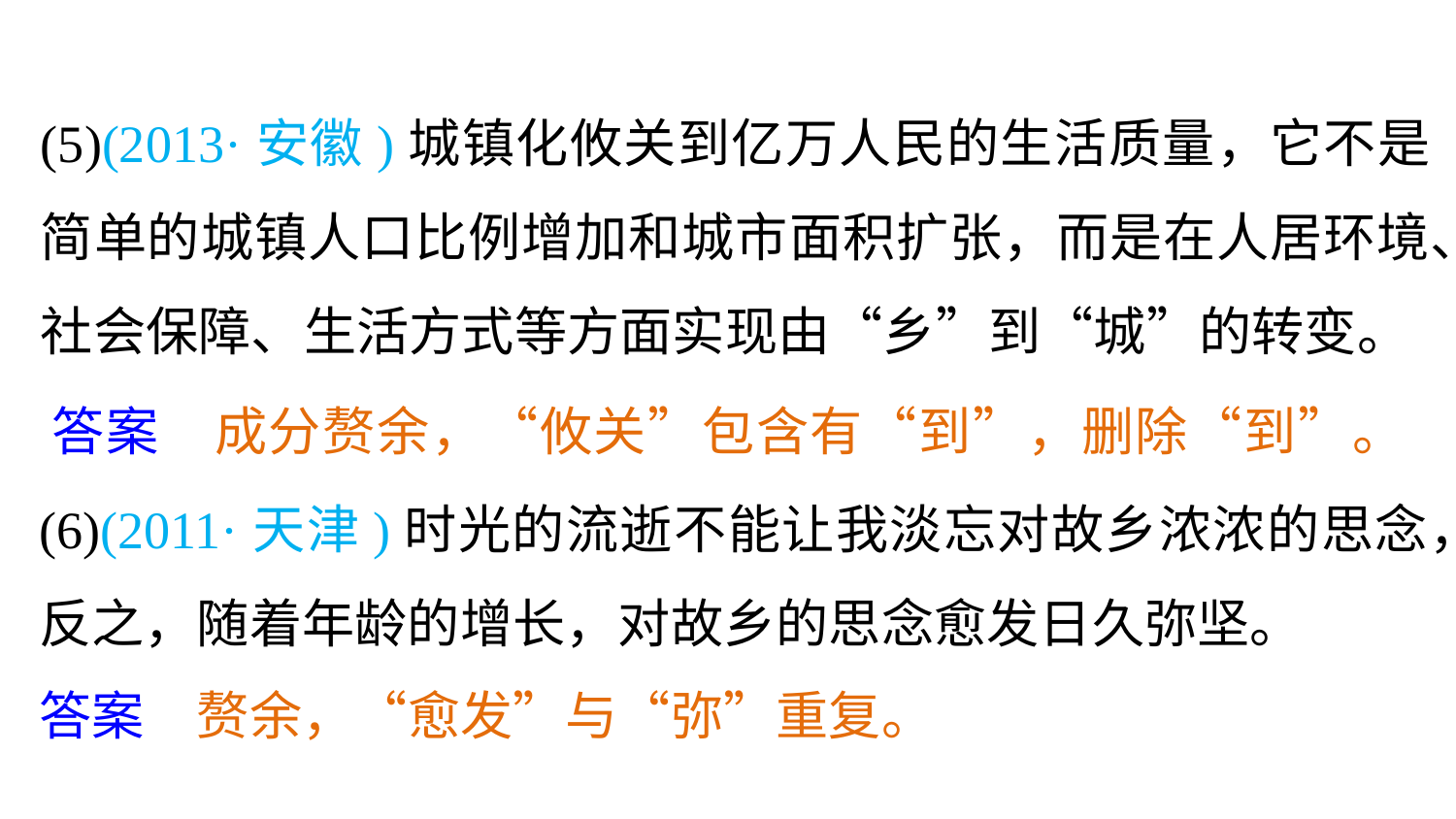

(5)(2013·安徽)城镇化攸关到亿万人民的生活质量，它不是简单的城镇人口比例增加和城市面积扩张，而是在人居环境、社会保障、生活方式等方面实现由“乡”到“城”的转变。
答案　成分赘余，“攸关”包含有“到”，删除“到”。
(6)(2011·天津)时光的流逝不能让我淡忘对故乡浓浓的思念，反之，随着年龄的增长，对故乡的思念愈发日久弥坚。
答案　赘余，“愈发”与“弥”重复。